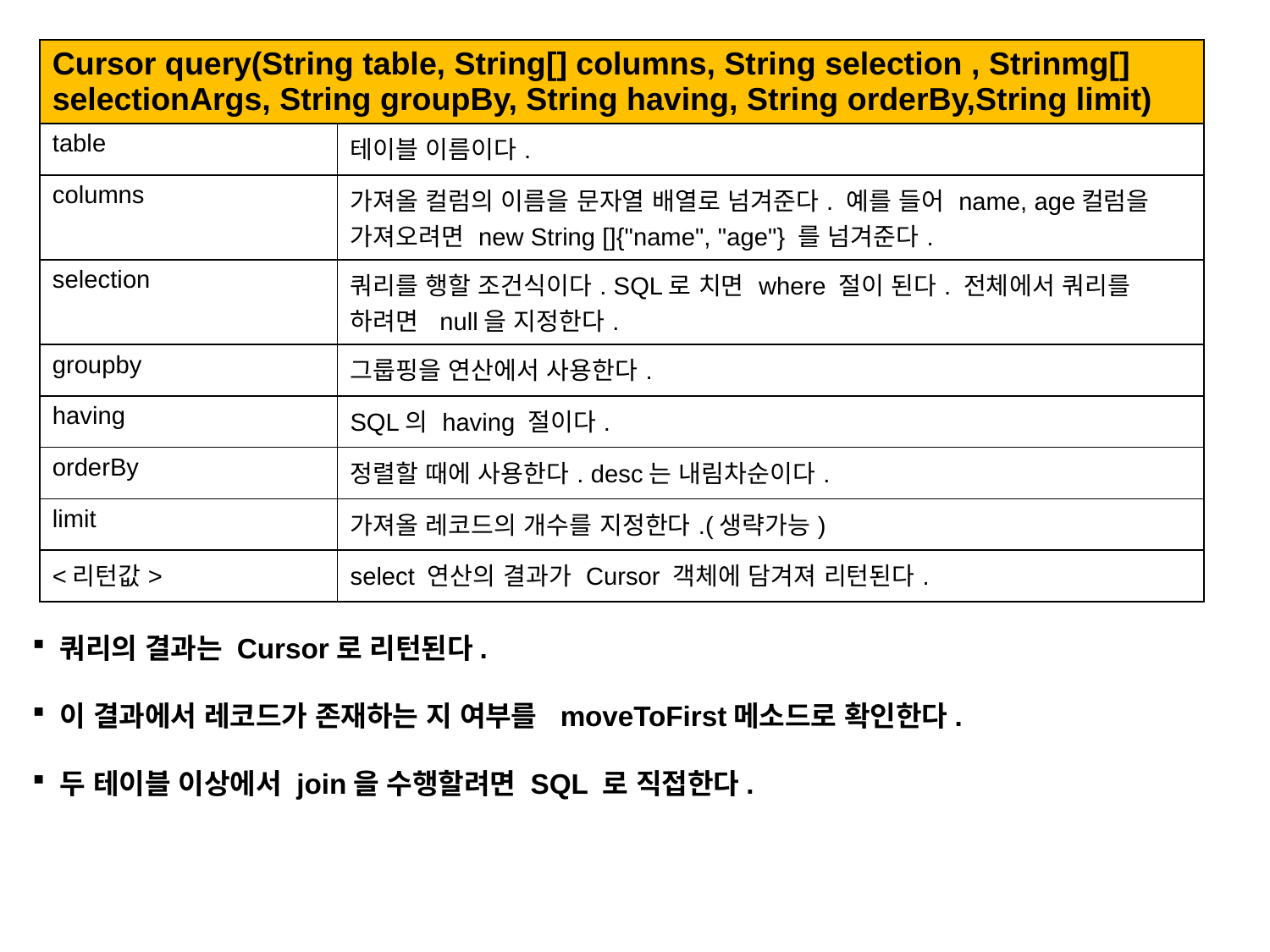

| Cursor query(String table, String[] columns, String selection , Strinmg[] selectionArgs, String groupBy, String having, String orderBy,String limit) |  |
| --- | --- |
| table | 테이블 이름이다. |
| columns | 가져올 컬럼의 이름을 문자열 배열로 넘겨준다. 예를 들어 name, age컬럼을 가져오려면 new String []{"name", "age"} 를 넘겨준다. |
| selection | 쿼리를 행할 조건식이다. SQL로 치면 where 절이 된다. 전체에서 쿼리를 하려면 null을 지정한다. |
| groupby | 그룹핑을 연산에서 사용한다. |
| having | SQL의 having 절이다. |
| orderBy | 정렬할 때에 사용한다. desc는 내림차순이다. |
| limit | 가져올 레코드의 개수를 지정한다.(생략가능) |
| <리턴값> | select 연산의 결과가 Cursor 객체에 담겨져 리턴된다. |
 쿼리의 결과는 Cursor로 리턴된다.
 이 결과에서 레코드가 존재하는 지 여부를  moveToFirst메소드로 확인한다.
 두 테이블 이상에서 join을 수행할려면 SQL 로 직접한다.